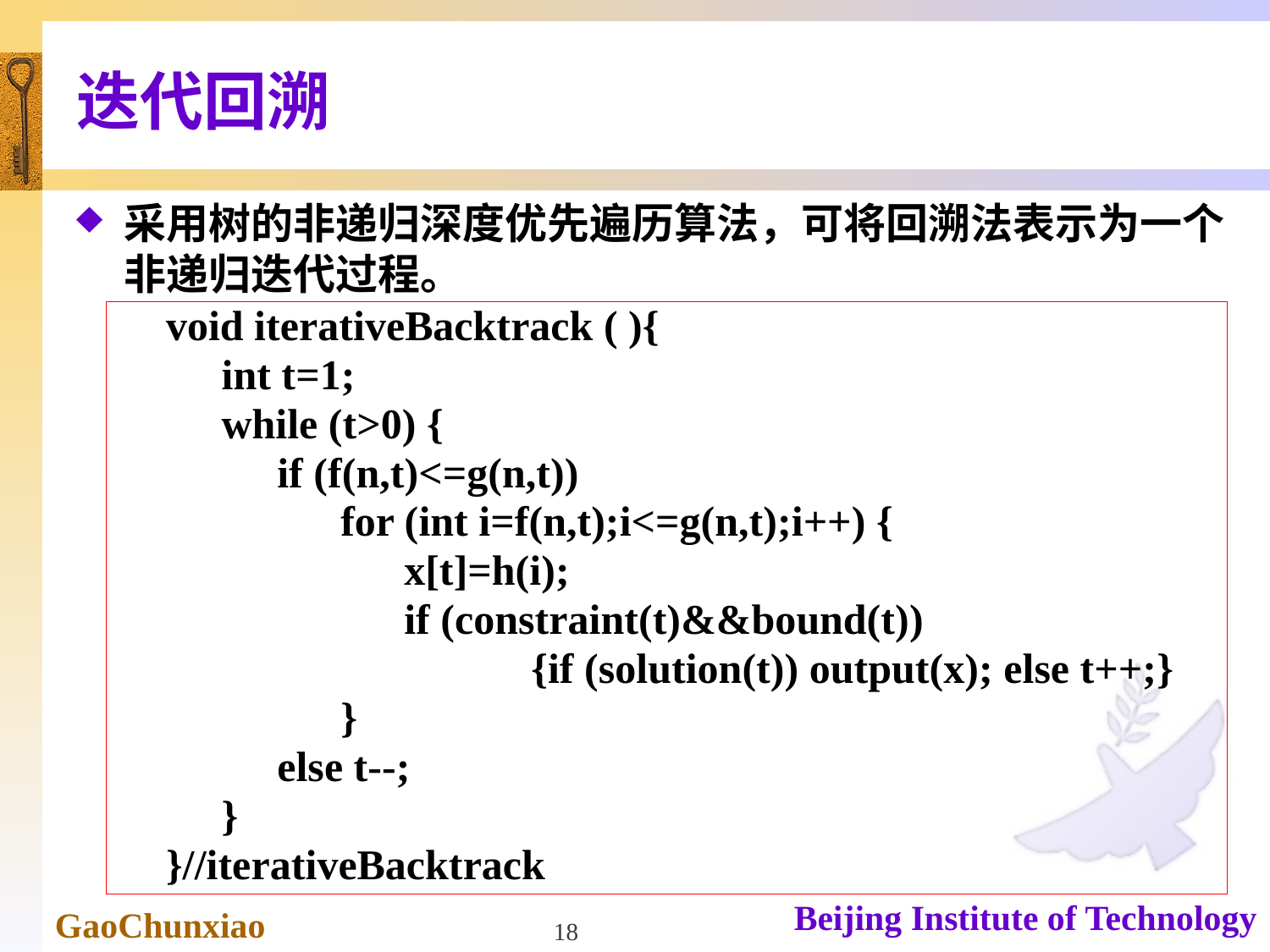

# 迭代回溯
采用树的非递归深度优先遍历算法，可将回溯法表示为一个非递归迭代过程。

	void iterativeBacktrack ( ){
	int t=1;
	while (t>0) {
	if (f(n,t)<=g(n,t))
	for (int i=f(n,t);i<=g(n,t);i++) {
	x[t]=h(i);
	if (constraint(t)&&bound(t))
		{if (solution(t)) output(x); else t++;}
	}
	else t--;
	}
	}//iterativeBacktrack
18